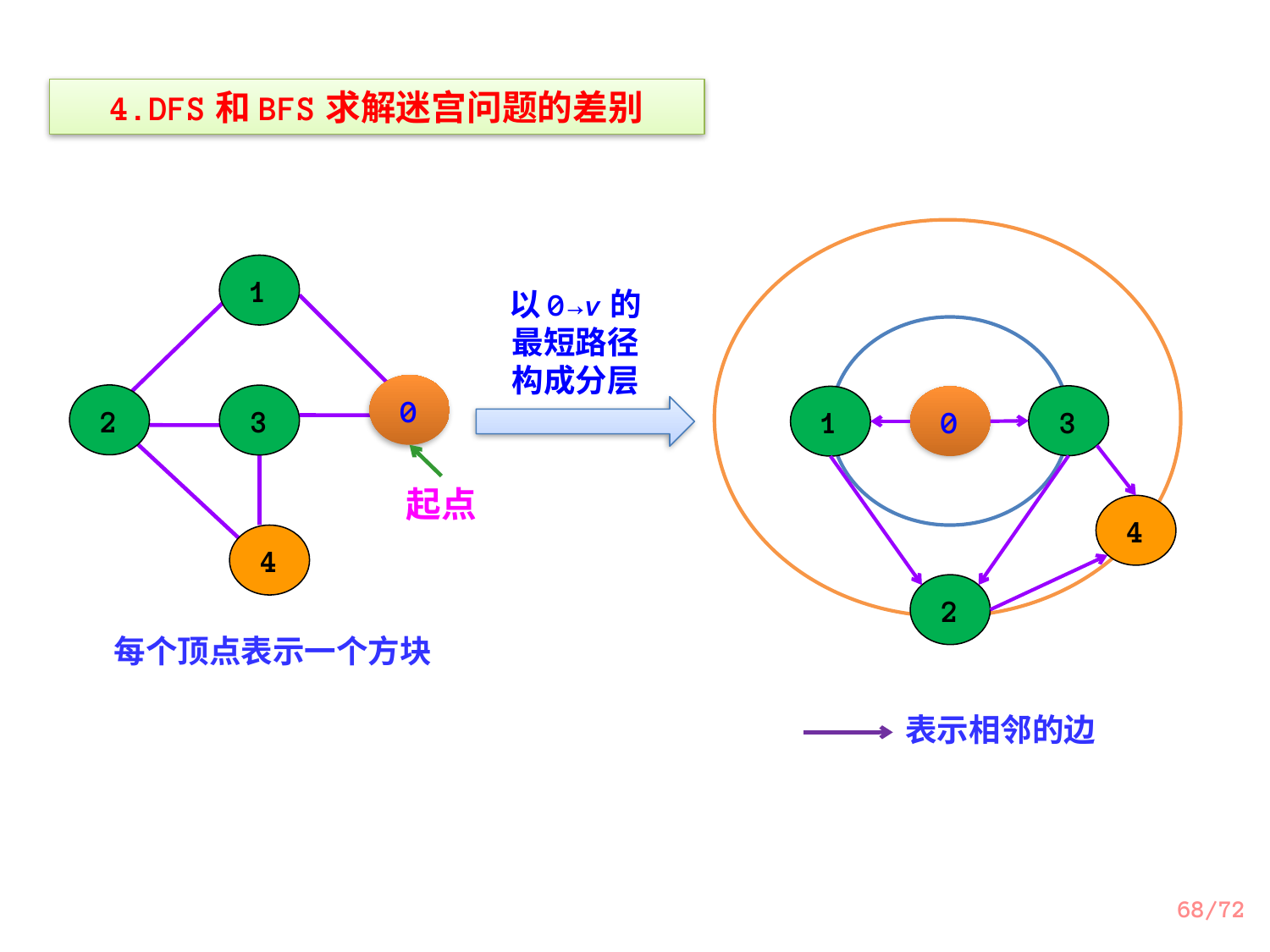

4.DFS和BFS求解迷宫问题的差别

以0→v的最短路径构成分层

3
1
0

4
2
1

0
2
3

起点
4
每个顶点表示一个方块
表示相邻的边
68/72